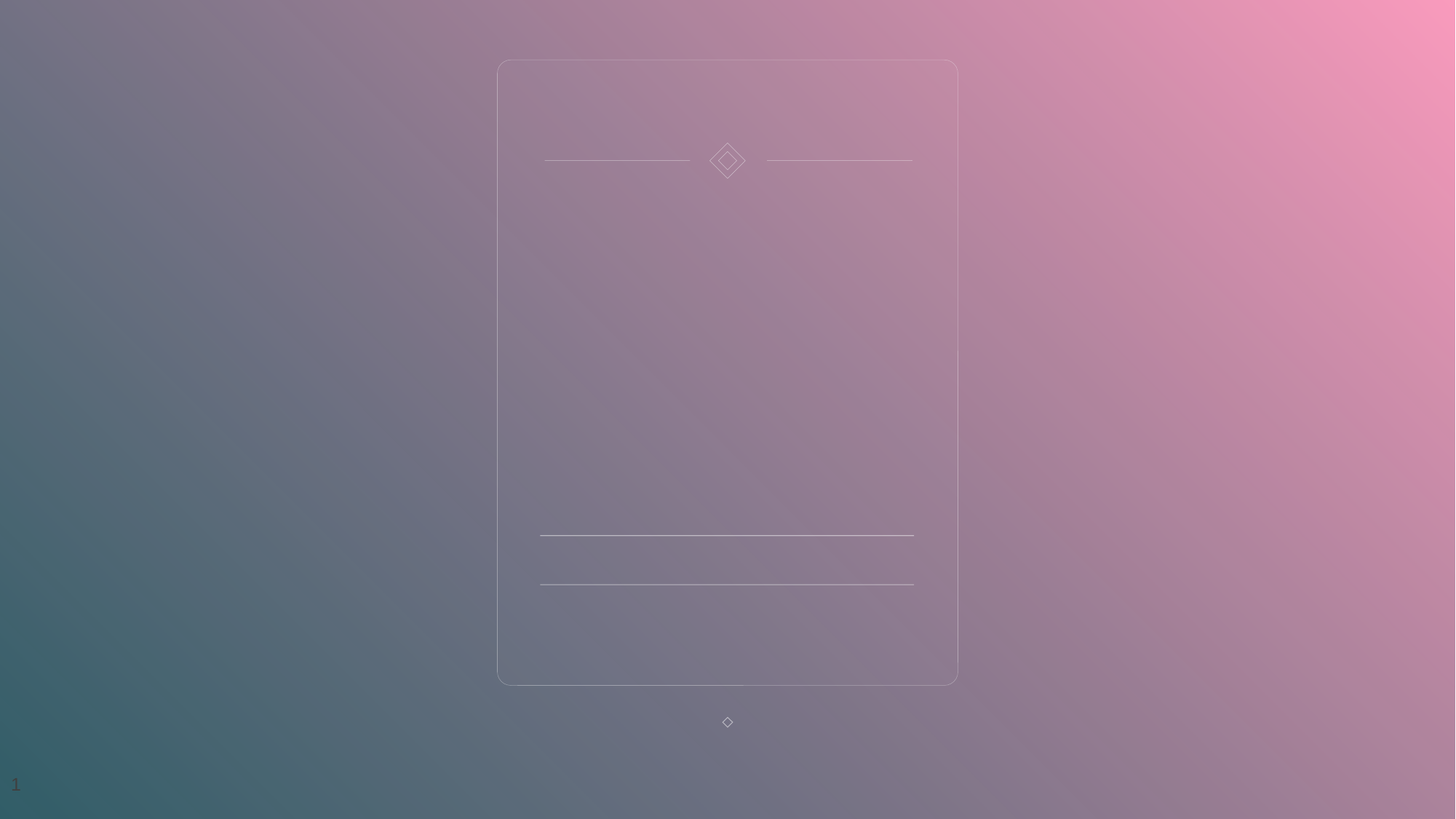

# MEMORIES CODING WHAT IS THIS DO NOT OPEN
GUSAN SEMICOLON

세미콜론부 특강
1